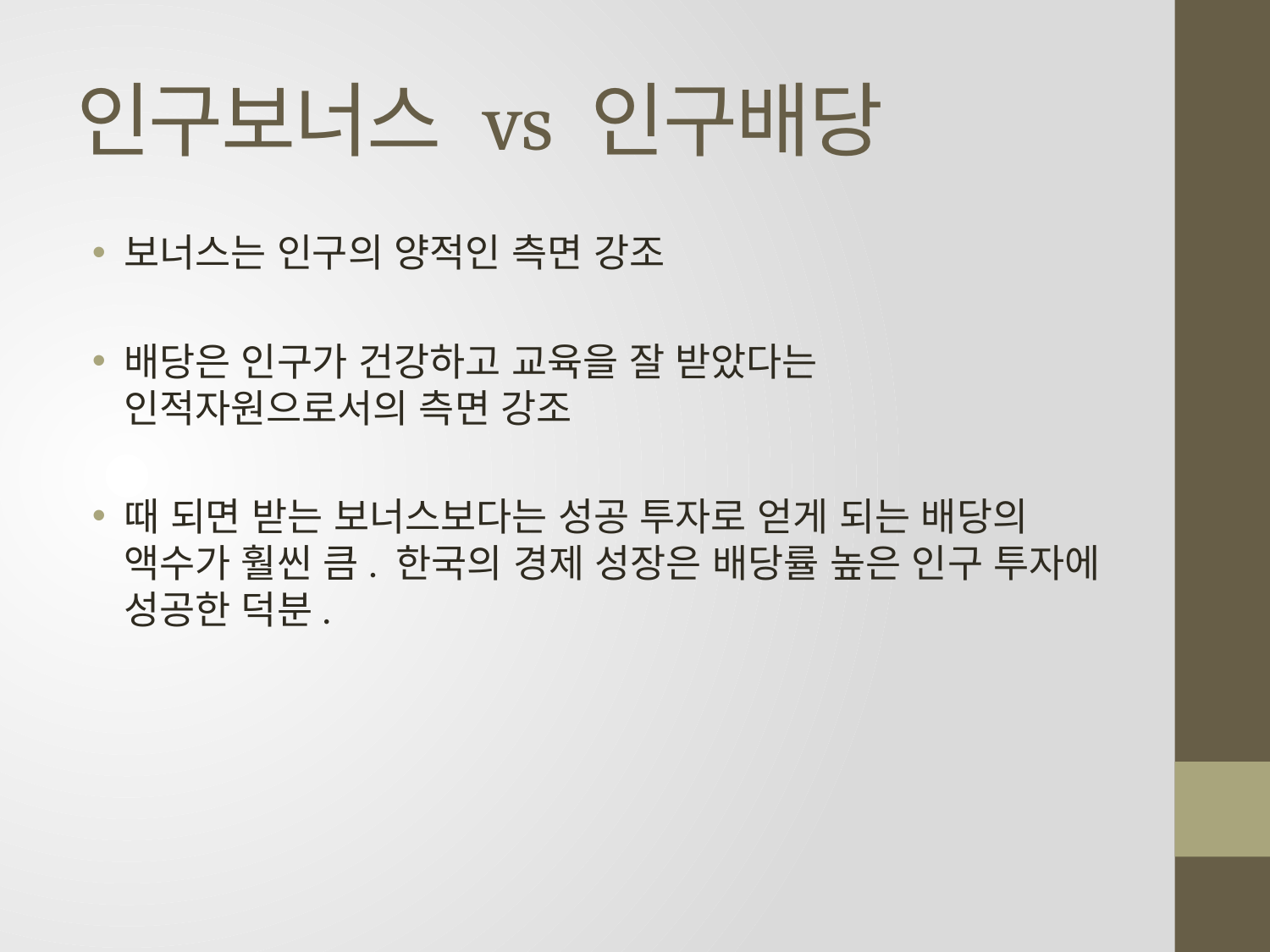

# 인구보너스 vs 인구배당
보너스는 인구의 양적인 측면 강조

배당은 인구가 건강하고 교육을 잘 받았다는 인적자원으로서의 측면 강조

때 되면 받는 보너스보다는 성공 투자로 얻게 되는 배당의 액수가 훨씬 큼. 한국의 경제 성장은 배당률 높은 인구 투자에 성공한 덕분.